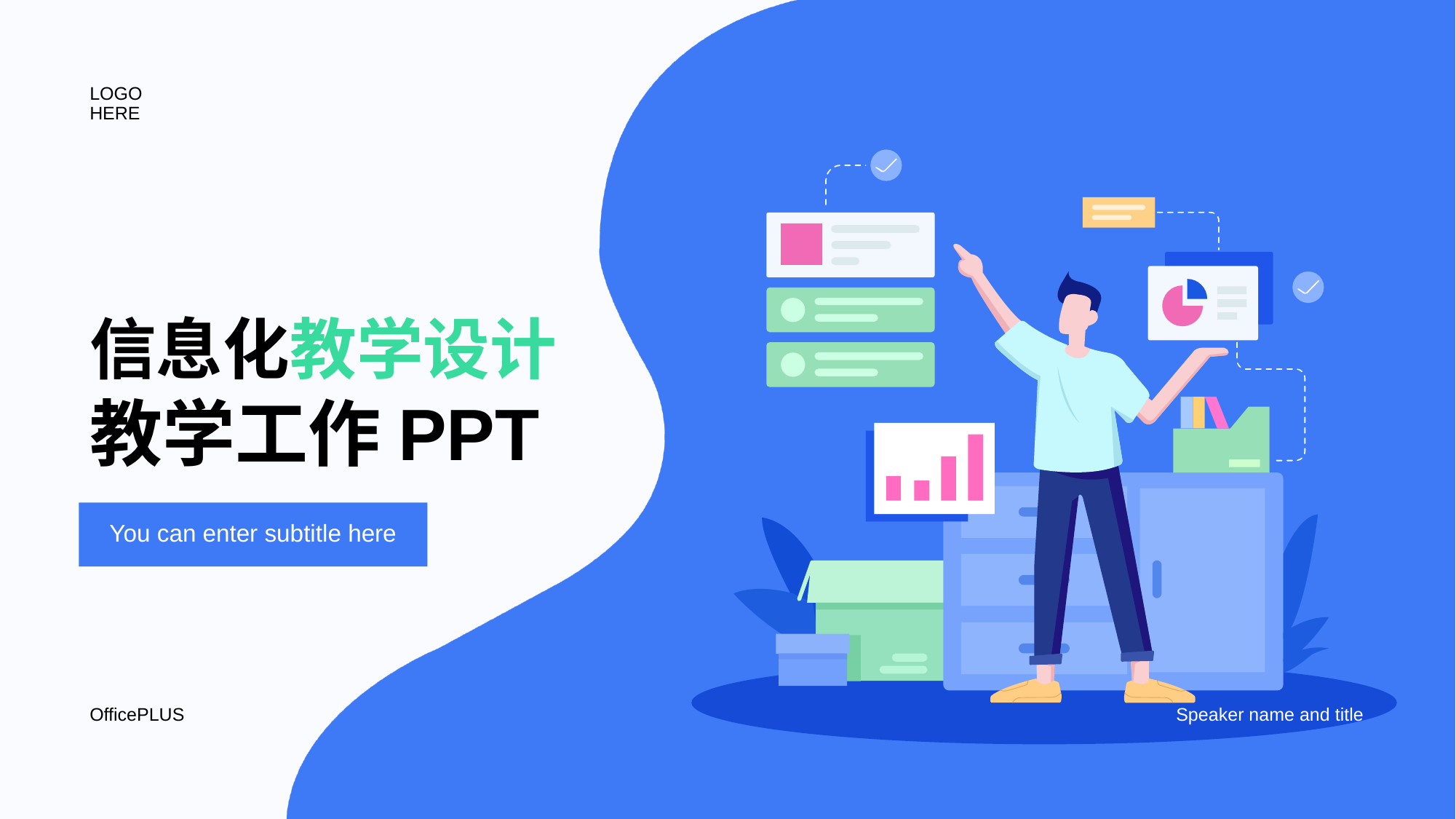

LOGO HERE
# 信息化教学设计 教学工作PPT
You can enter subtitle here
OfficePLUS
Speaker name and title